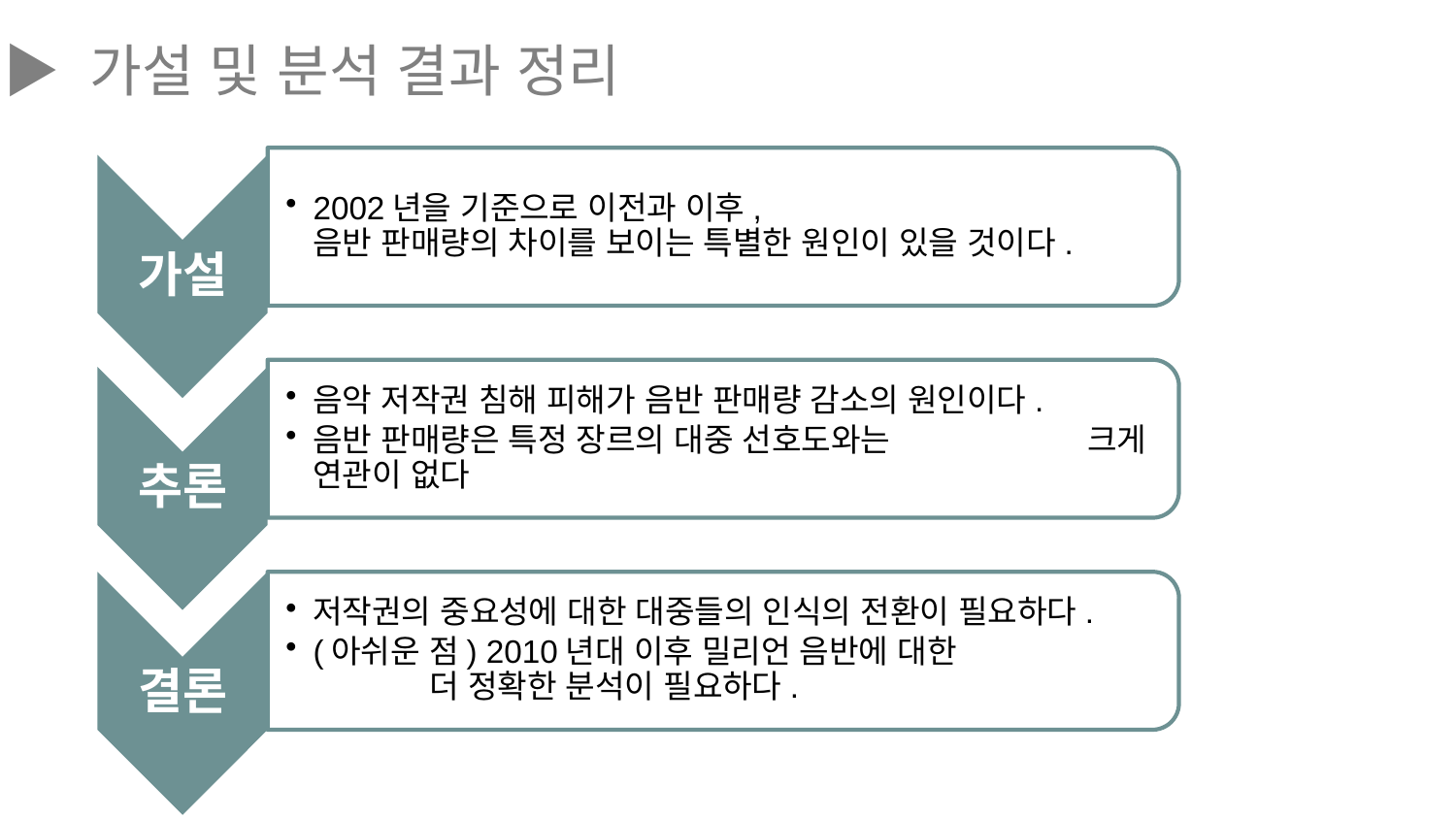

▶ 가설 및 분석 결과 정리
가설
2002년을 기준으로 이전과 이후,                                          음반 판매량의 차이를 보이는 특별한 원인이 있을 것이다.
추론
음악 저작권 침해 피해가 음반 판매량 감소의 원인이다.
음반 판매량은 특정 장르의 대중 선호도와는                      크게 연관이 없다
결론
저작권의 중요성에 대한 대중들의 인식의 전환이 필요하다.
(아쉬운 점) 2010년대 이후 밀리언 음반에 대한                                     더 정확한 분석이 필요하다.